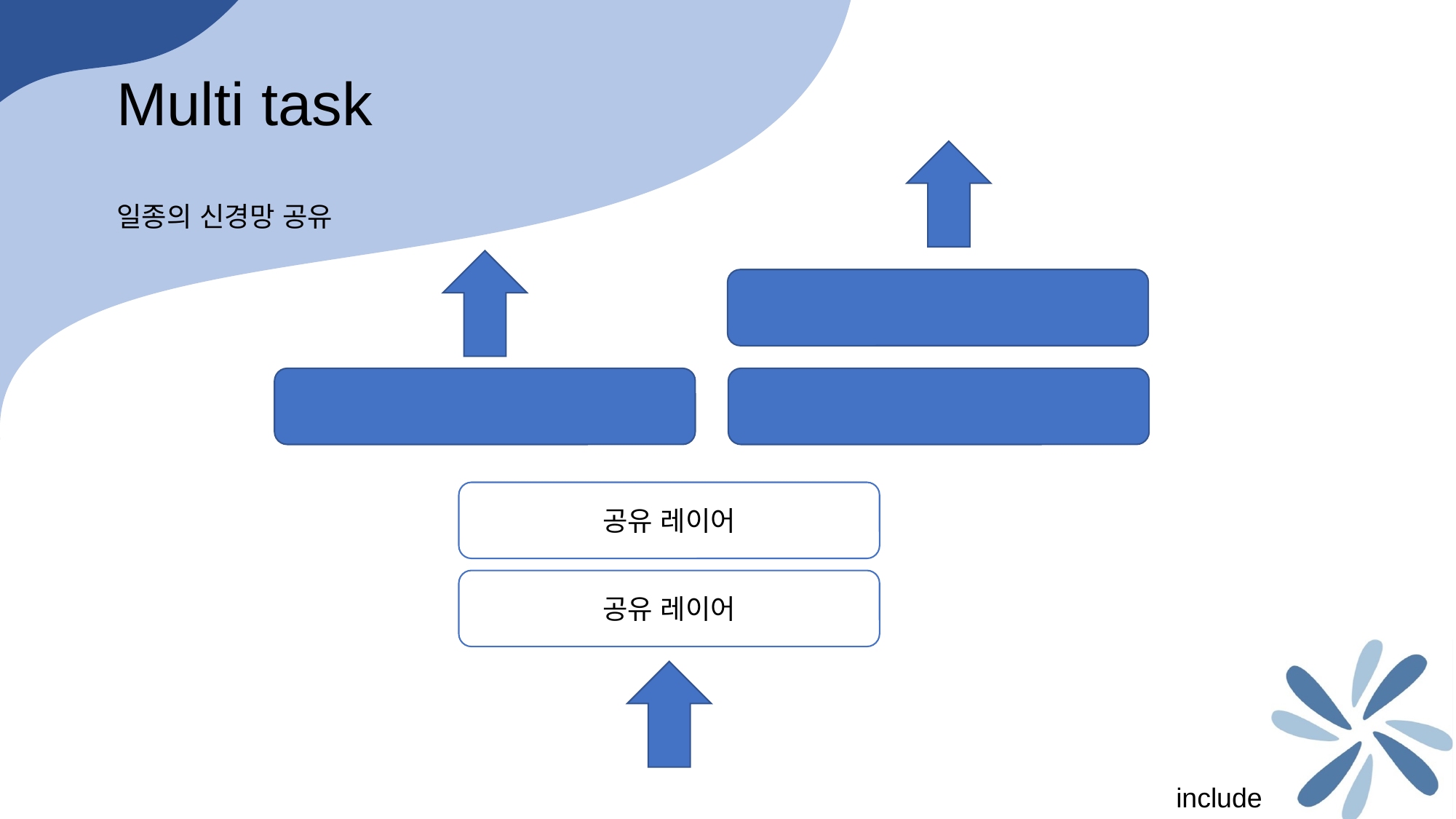

Multi task

일종의 신경망 공유

공유 레이어
공유 레이어